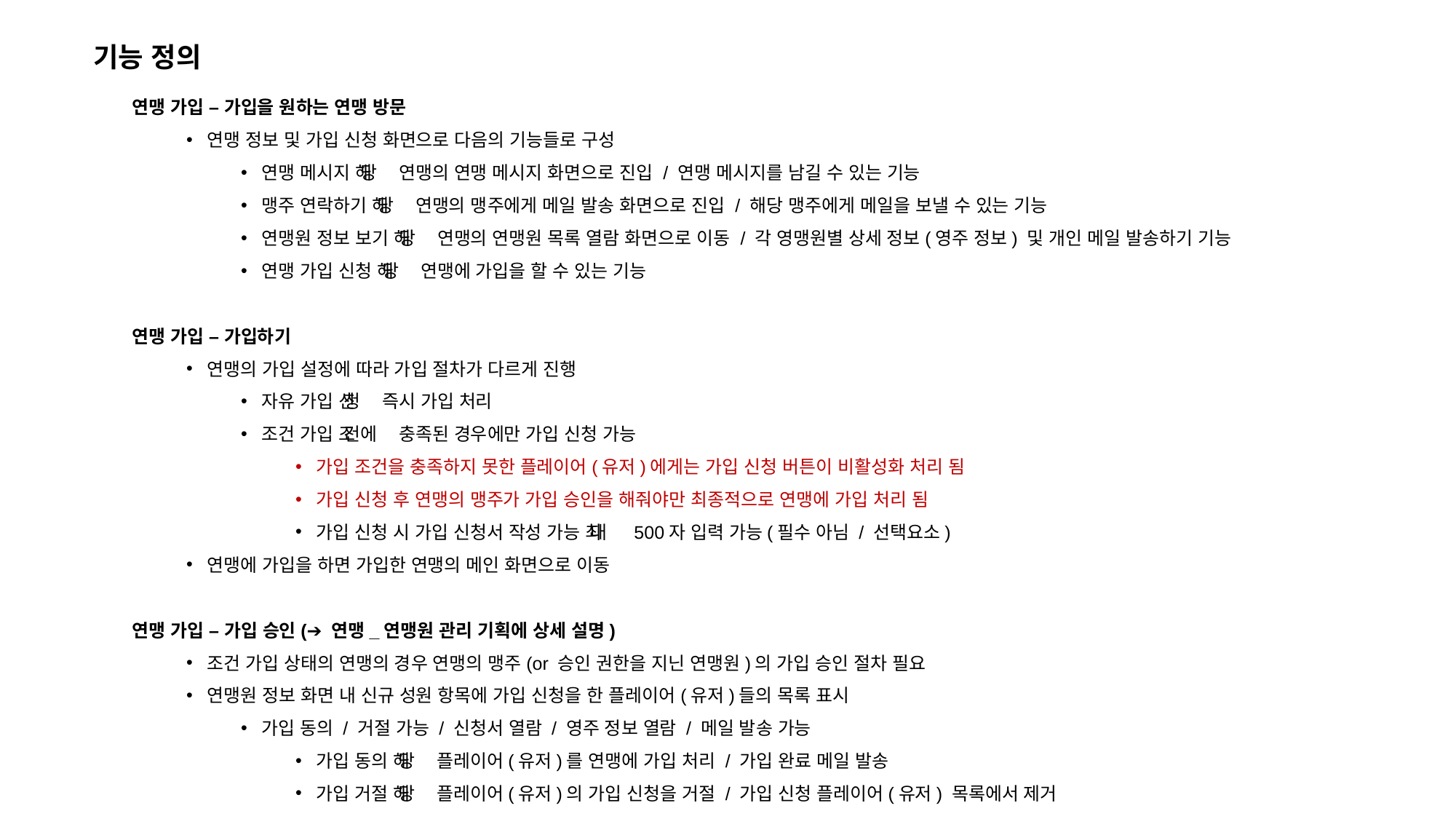

기능 정의
연맹 가입 – 가입을 원하는 연맹 방문
연맹 정보 및 가입 신청 화면으로 다음의 기능들로 구성
연맹 메시지 ➔ 해당 연맹의 연맹 메시지 화면으로 진입 / 연맹 메시지를 남길 수 있는 기능
맹주 연락하기 ➔ 해당 연맹의 맹주에게 메일 발송 화면으로 진입 / 해당 맹주에게 메일을 보낼 수 있는 기능
연맹원 정보 보기 ➔ 해당 연맹의 연맹원 목록 열람 화면으로 이동 / 각 영맹원별 상세 정보(영주 정보) 및 개인 메일 발송하기 기능
연맹 가입 신청 ➔ 해당 연맹에 가입을 할 수 있는 기능

연맹 가입 – 가입하기
연맹의 가입 설정에 따라 가입 절차가 다르게 진행
자유 가입 ➔ 신청 즉시 가입 처리
조건 가입 ➔ 조건에 충족된 경우에만 가입 신청 가능
가입 조건을 충족하지 못한 플레이어(유저)에게는 가입 신청 버튼이 비활성화 처리 됨
가입 신청 후 연맹의 맹주가 가입 승인을 해줘야만 최종적으로 연맹에 가입 처리 됨
가입 신청 시 가입 신청서 작성 가능 ➔ 최대 500자 입력 가능(필수 아님 / 선택요소)
연맹에 가입을 하면 가입한 연맹의 메인 화면으로 이동

연맹 가입 – 가입 승인(➔ 연맹_연맹원 관리 기획에 상세 설명)
조건 가입 상태의 연맹의 경우 연맹의 맹주(or 승인 권한을 지닌 연맹원)의 가입 승인 절차 필요
연맹원 정보 화면 내 신규 성원 항목에 가입 신청을 한 플레이어(유저)들의 목록 표시
가입 동의 / 거절 가능 / 신청서 열람 / 영주 정보 열람 / 메일 발송 가능
가입 동의 ➔ 해당 플레이어(유저)를 연맹에 가입 처리 / 가입 완료 메일 발송
가입 거절 ➔ 해당 플레이어(유저)의 가입 신청을 거절 / 가입 신청 플레이어(유저) 목록에서 제거